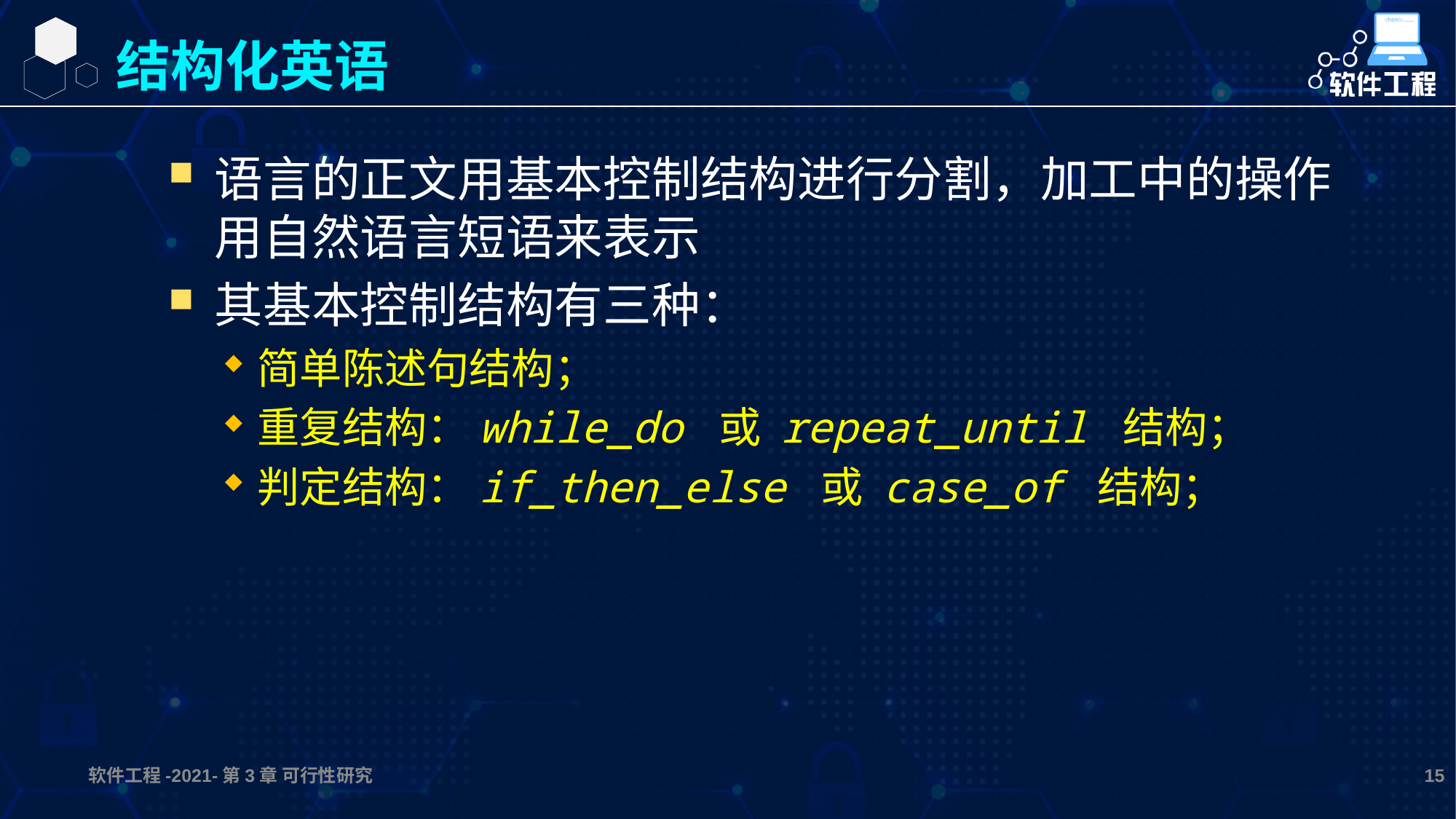

结构化英语
语言的正文用基本控制结构进行分割，加工中的操作用自然语言短语来表示
其基本控制结构有三种：
简单陈述句结构；
重复结构：while_do 或 repeat_until 结构；
判定结构：if_then_else 或 case_of 结构；
软件工程-2021-第3章 可行性研究
15